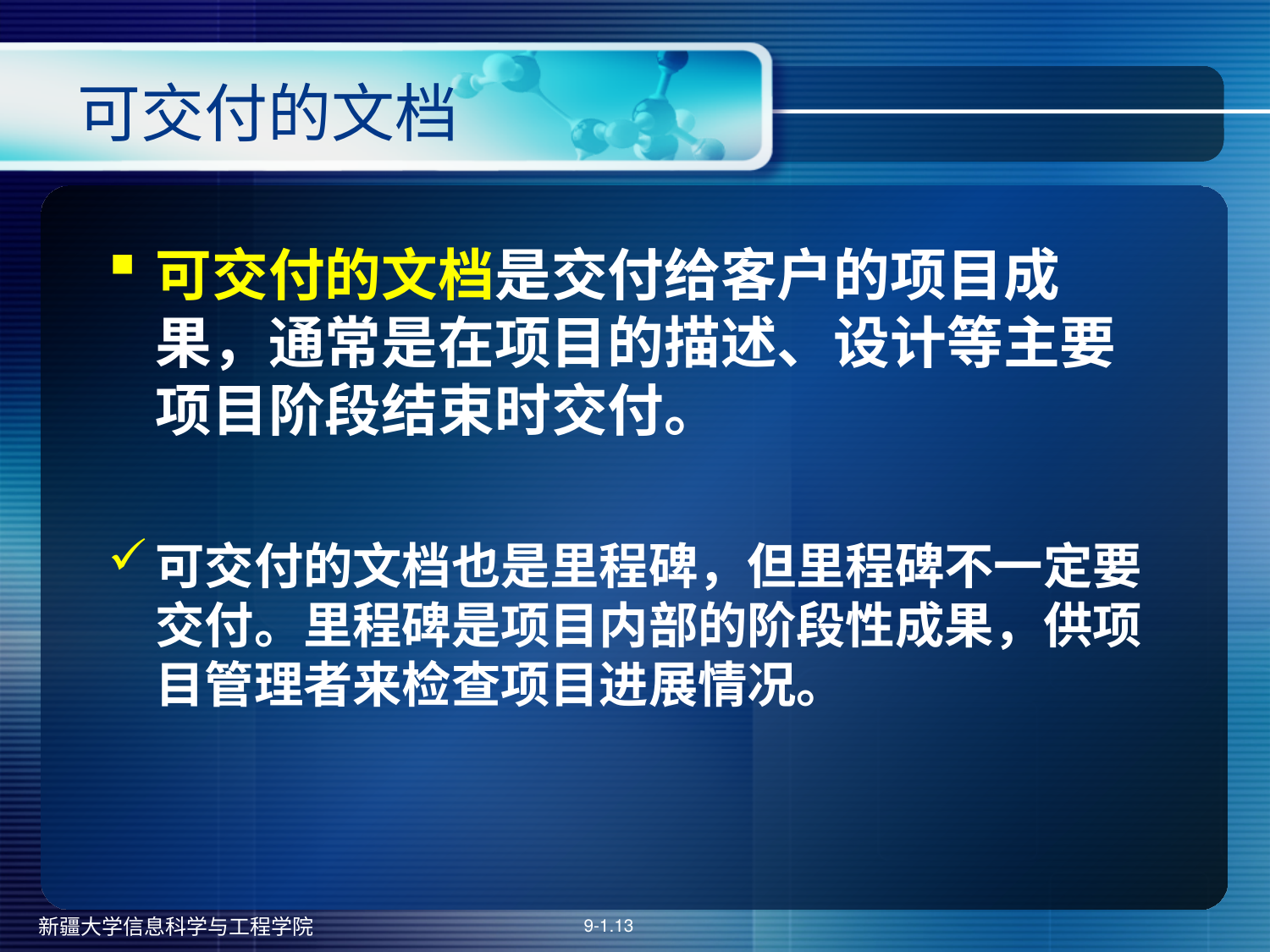

# 可交付的文档
可交付的文档是交付给客户的项目成果，通常是在项目的描述、设计等主要项目阶段结束时交付。
可交付的文档也是里程碑，但里程碑不一定要交付。里程碑是项目内部的阶段性成果，供项目管理者来检查项目进展情况。